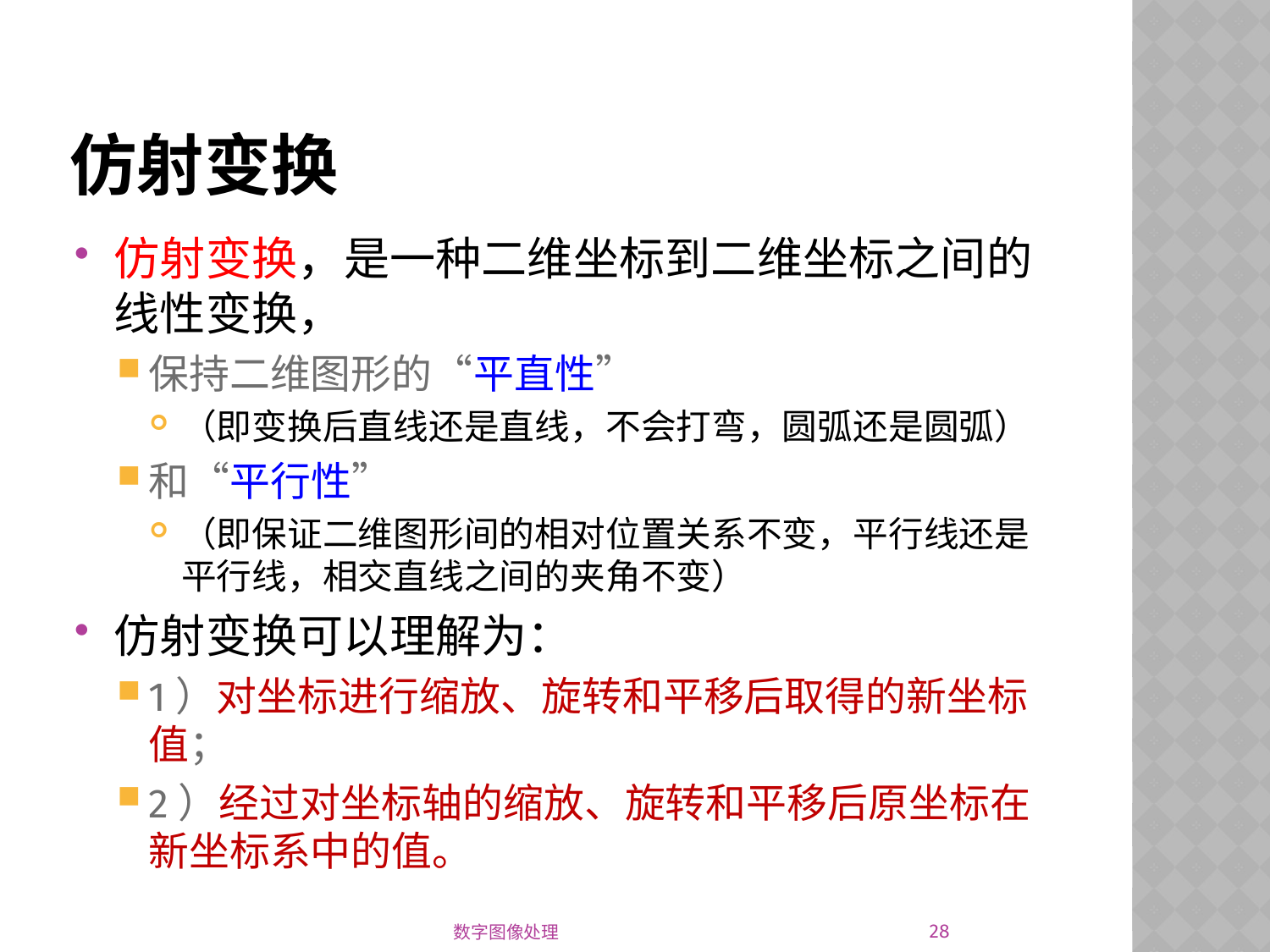

# 仿射变换
仿射变换，是一种二维坐标到二维坐标之间的线性变换，
保持二维图形的“平直性”
（即变换后直线还是直线，不会打弯，圆弧还是圆弧）
和“平行性”
（即保证二维图形间的相对位置关系不变，平行线还是平行线，相交直线之间的夹角不变）
仿射变换可以理解为：
1）对坐标进行缩放、旋转和平移后取得的新坐标值；
2）经过对坐标轴的缩放、旋转和平移后原坐标在新坐标系中的值。
28
数字图像处理